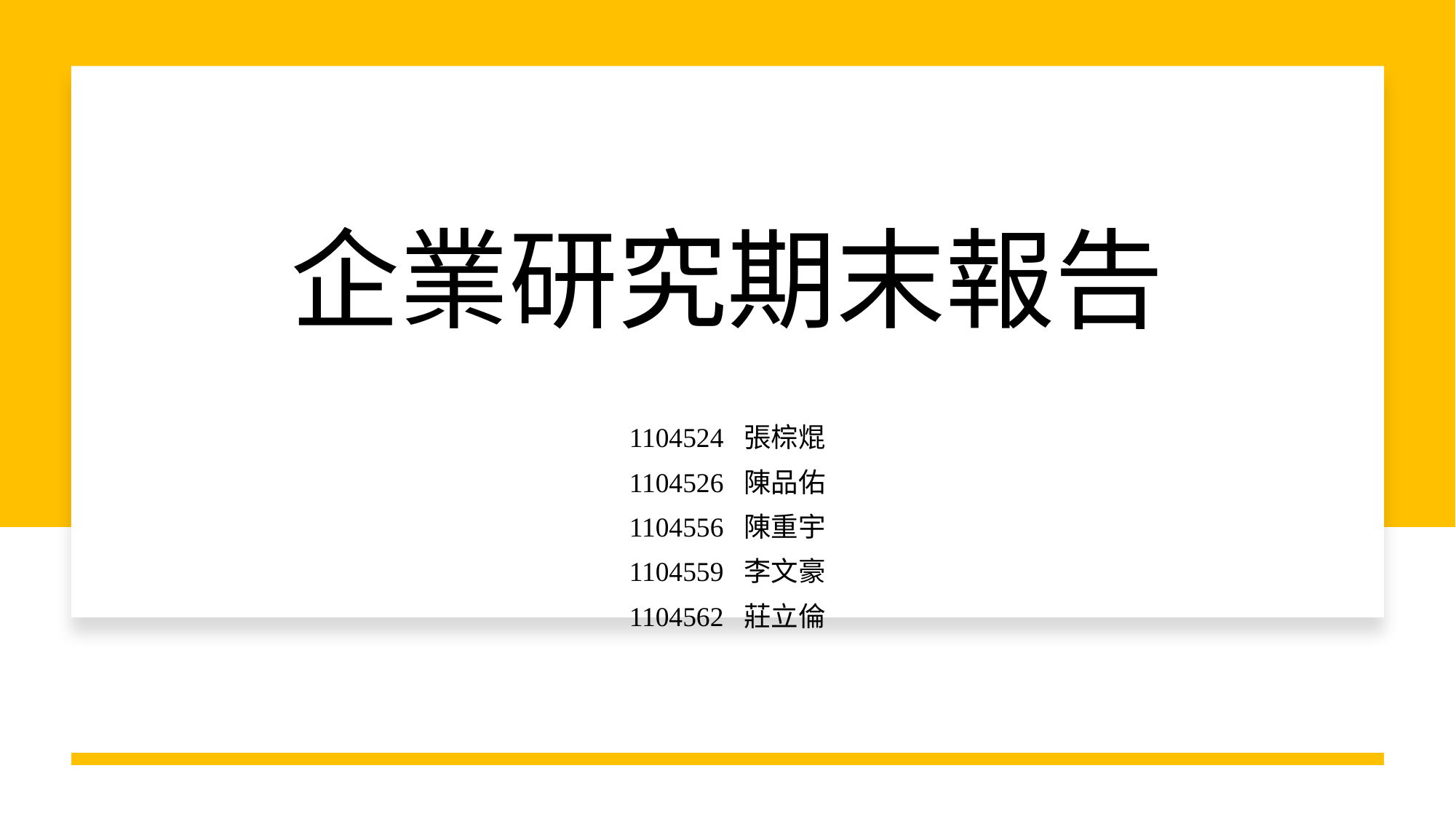

# 企業研究期末報告
1104524  張棕焜
1104526  陳品佑
1104556  陳重宇
1104559  李文豪
1104562  莊立倫